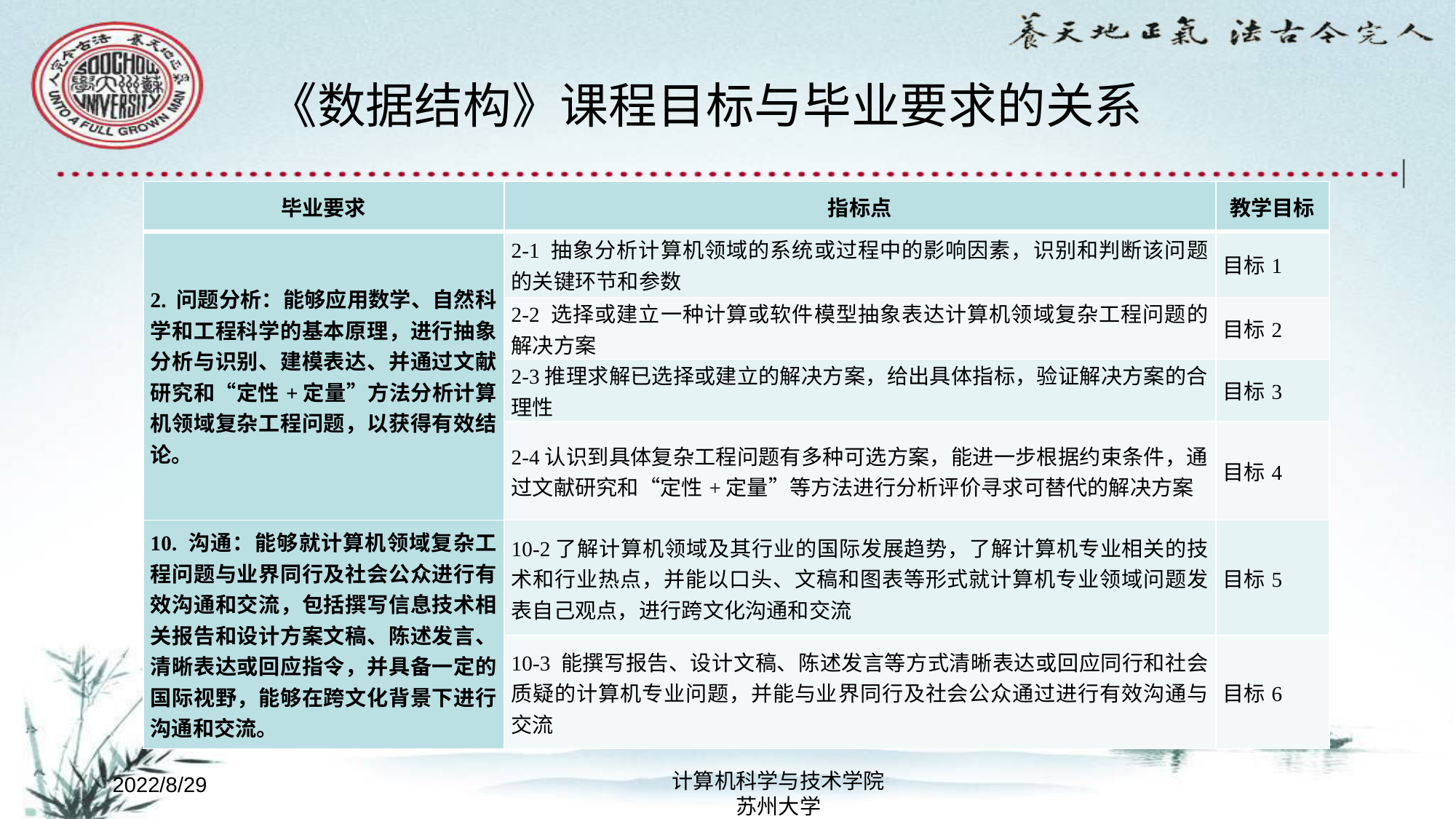

# 《数据结构》课程目标与毕业要求的关系
| 毕业要求 | 指标点 | 教学目标 |
| --- | --- | --- |
| 2. 问题分析：能够应用数学、自然科学和工程科学的基本原理，进行抽象分析与识别、建模表达、并通过文献研究和“定性+定量”方法分析计算机领域复杂工程问题，以获得有效结论。 | 2-1 抽象分析计算机领域的系统或过程中的影响因素，识别和判断该问题的关键环节和参数 | 目标1 |
|  | 2-2 选择或建立一种计算或软件模型抽象表达计算机领域复杂工程问题的解决方案 | 目标2 |
|  | 2-3推理求解已选择或建立的解决方案，给出具体指标，验证解决方案的合理性 | 目标3 |
|  | 2-4认识到具体复杂工程问题有多种可选方案，能进一步根据约束条件，通过文献研究和“定性+定量”等方法进行分析评价寻求可替代的解决方案 | 目标4 |
| 10. 沟通：能够就计算机领域复杂工程问题与业界同行及社会公众进行有效沟通和交流，包括撰写信息技术相关报告和设计方案文稿、陈述发言、清晰表达或回应指令，并具备一定的国际视野，能够在跨文化背景下进行沟通和交流。 | 10-2了解计算机领域及其行业的国际发展趋势，了解计算机专业相关的技术和行业热点，并能以口头、文稿和图表等形式就计算机专业领域问题发表自己观点，进行跨文化沟通和交流 | 目标5 |
|  | 10-3 能撰写报告、设计文稿、陈述发言等方式清晰表达或回应同行和社会质疑的计算机专业问题，并能与业界同行及社会公众通过进行有效沟通与交流 | 目标6 |
计算机科学与技术学院
苏州大学
2022/8/29